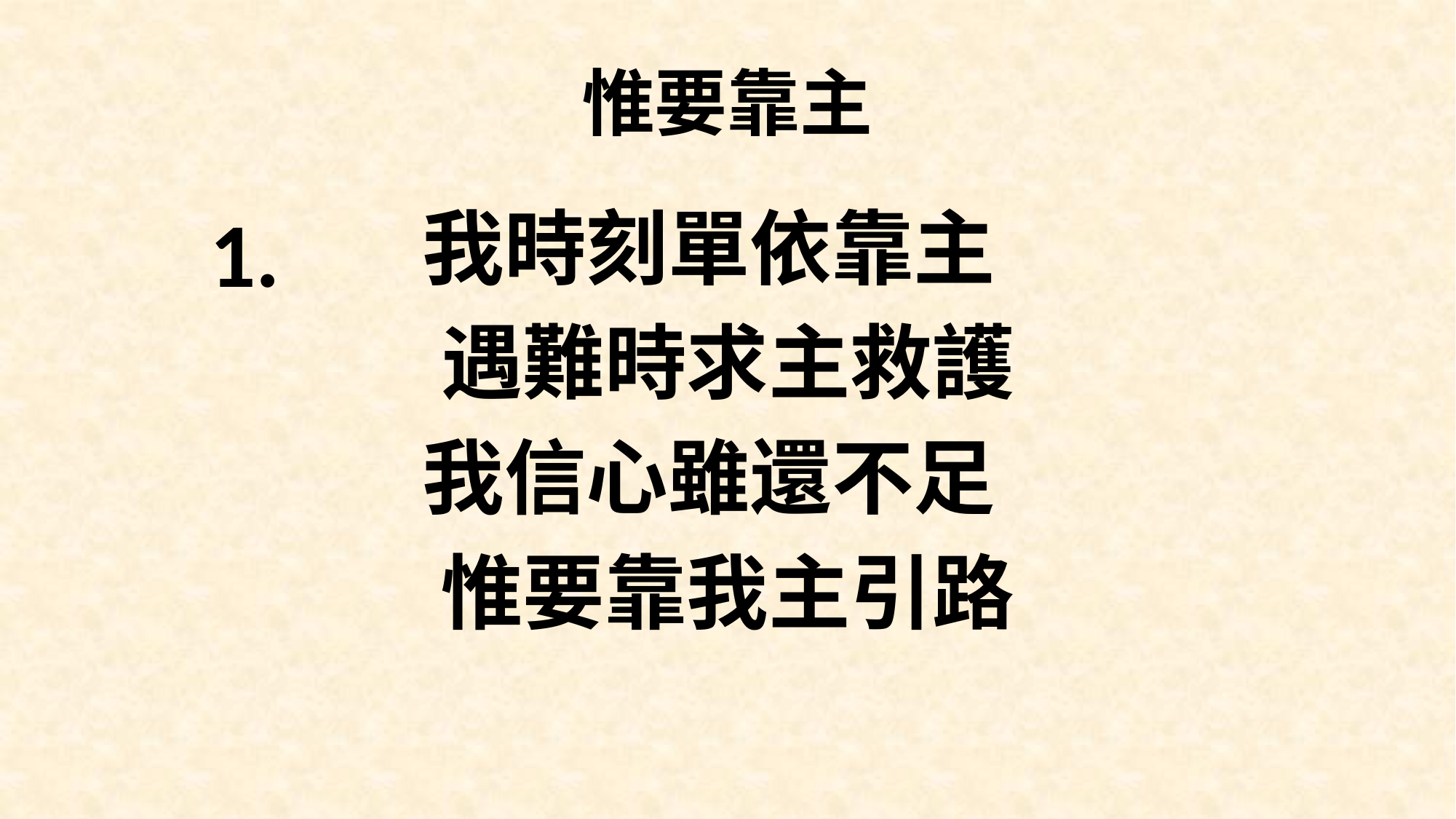

# 惟要靠主
我時刻單依靠主
遇難時求主救護
我信心雖還不足
惟要靠我主引路
1.